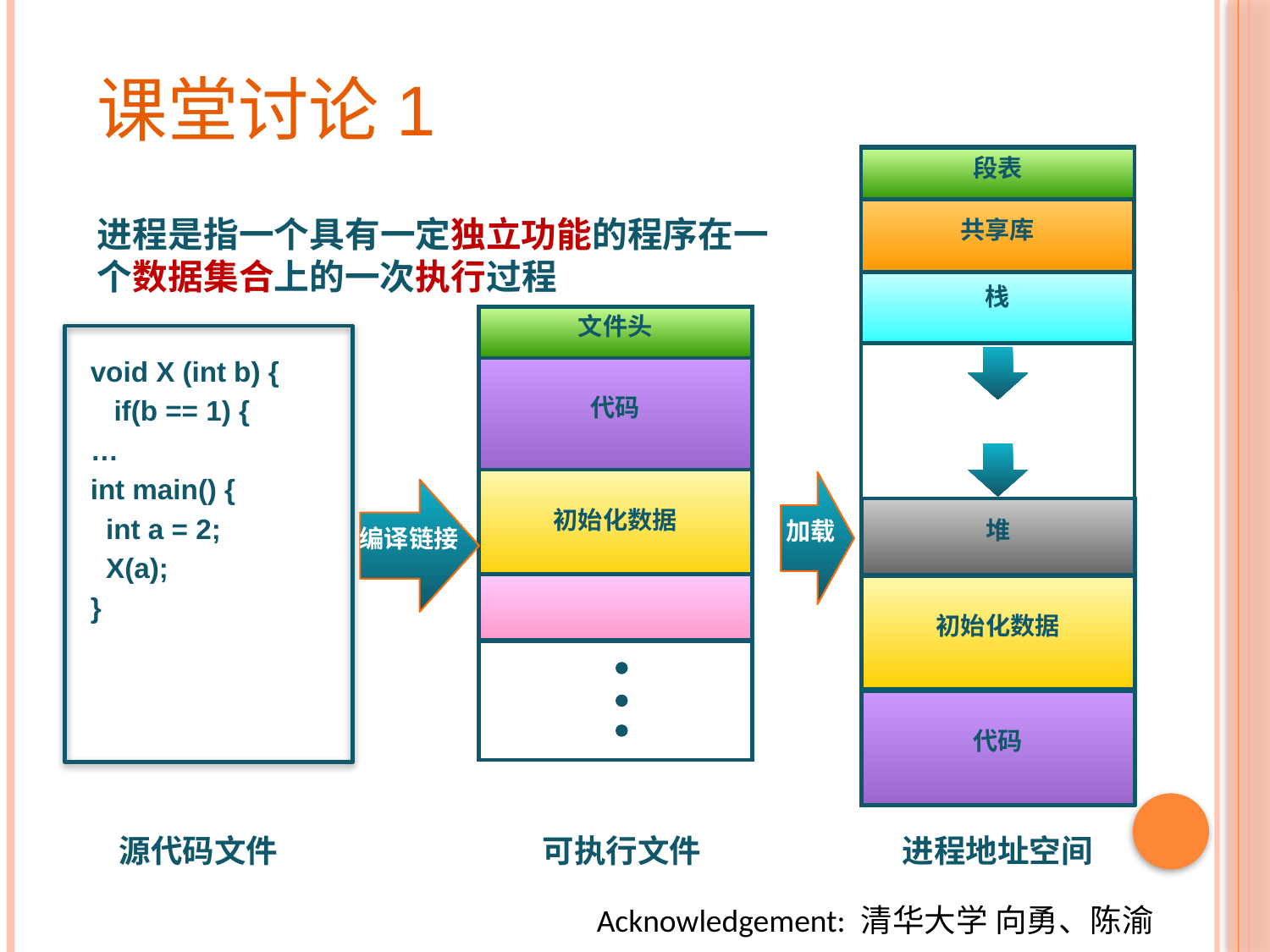

# 课堂讨论1
段表

共享库

栈

堆

初始化数据

代码
进程是指一个具有一定独立功能的程序在一个数据集合上的一次执行过程
文件头

代码

初始化数据

void X (int b) {
   if(b == 1) {
…
int main() {
  int a = 2;
  X(a);
}

加载

编译链接
源代码文件
进程地址空间
可执行文件
Acknowledgement: 清华大学 向勇、陈渝